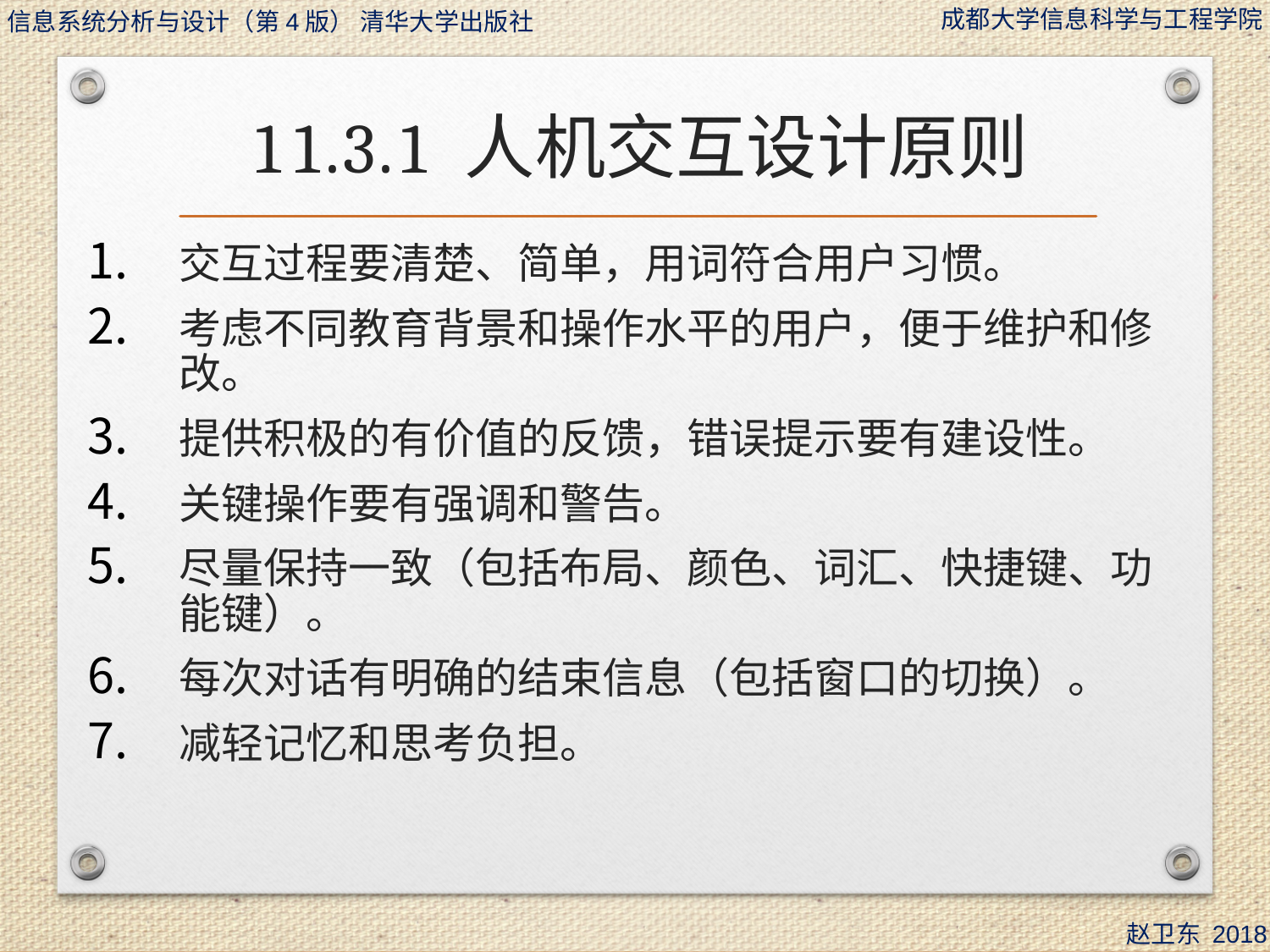

# 11.3.1 人机交互设计原则
交互过程要清楚、简单，用词符合用户习惯。
考虑不同教育背景和操作水平的用户，便于维护和修改。
提供积极的有价值的反馈，错误提示要有建设性。
关键操作要有强调和警告。
尽量保持一致（包括布局、颜色、词汇、快捷键、功能键）。
每次对话有明确的结束信息（包括窗口的切换）。
减轻记忆和思考负担。